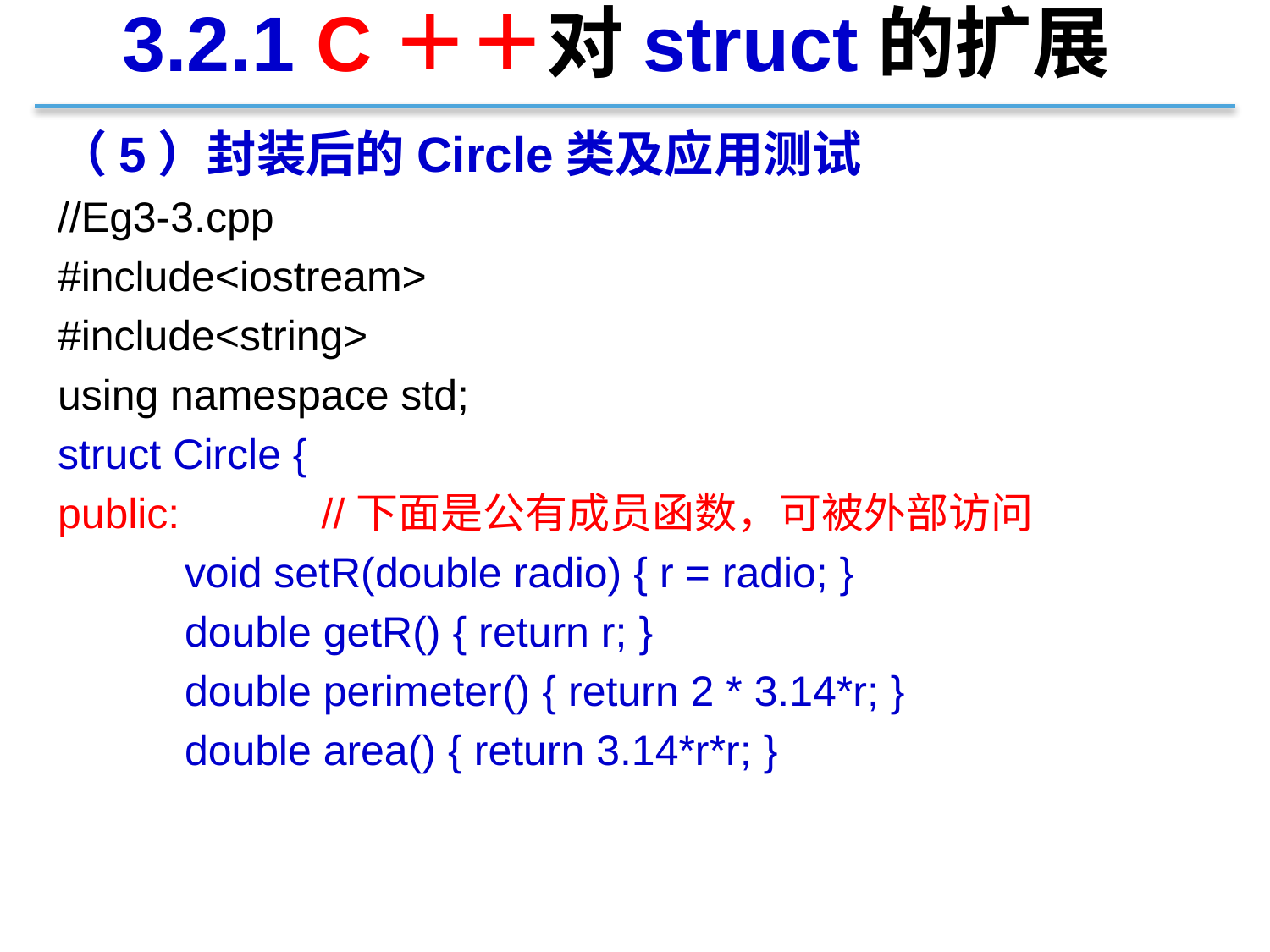

3.2.1 C＋＋对struct的扩展
（5）封装后的Circle类及应用测试
//Eg3-3.cpp
#include<iostream>
#include<string>
using namespace std;
struct Circle {
public:            //下面是公有成员函数，可被外部访问
	void setR(double radio) { r = radio; }
	double getR() { return r; }
	double perimeter() { return 2 * 3.14*r; }
	double area() { return 3.14*r*r; }